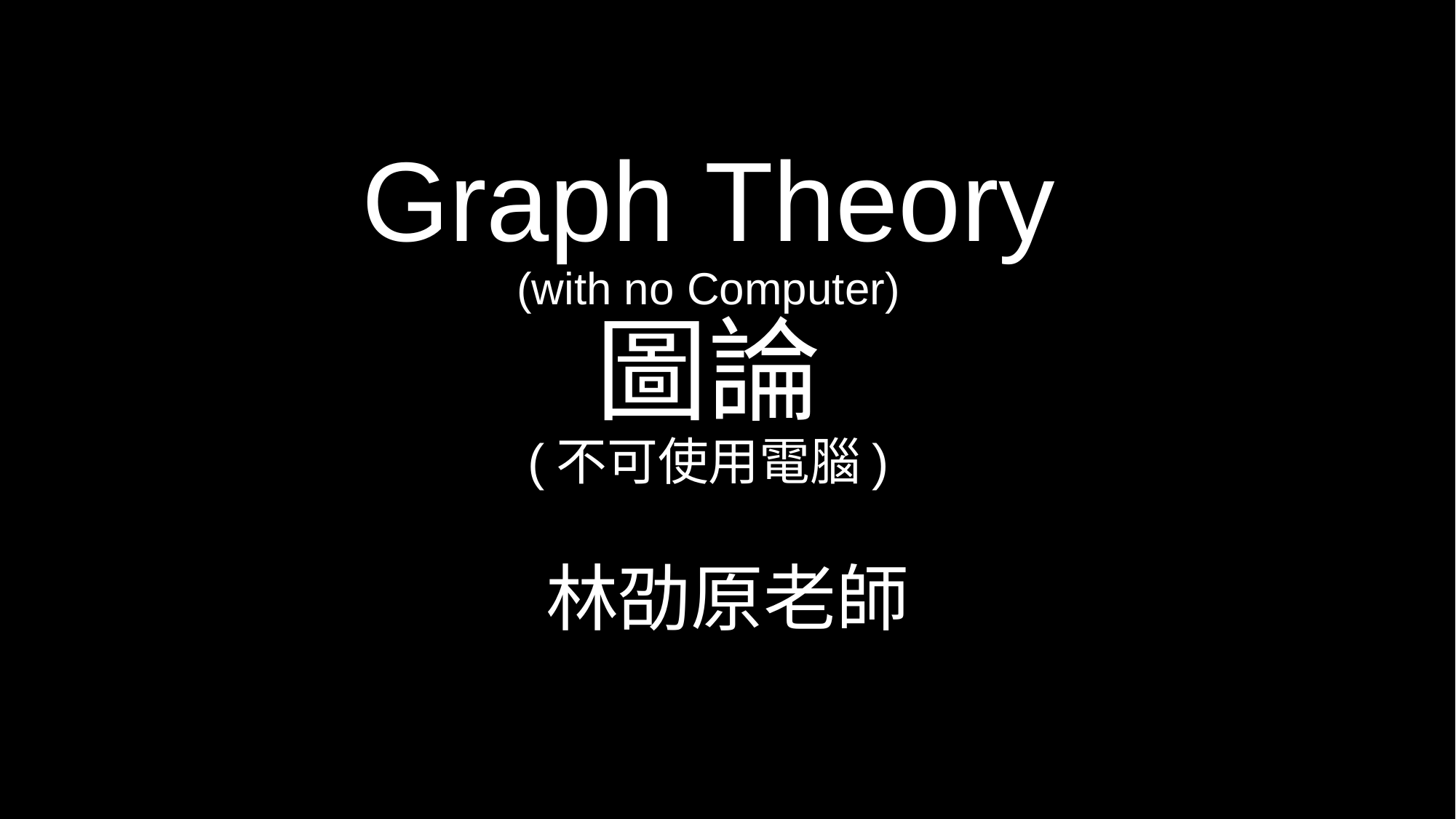

# Graph Theory (with no Computer) 圖論 (不可使用電腦)
林劭原老師